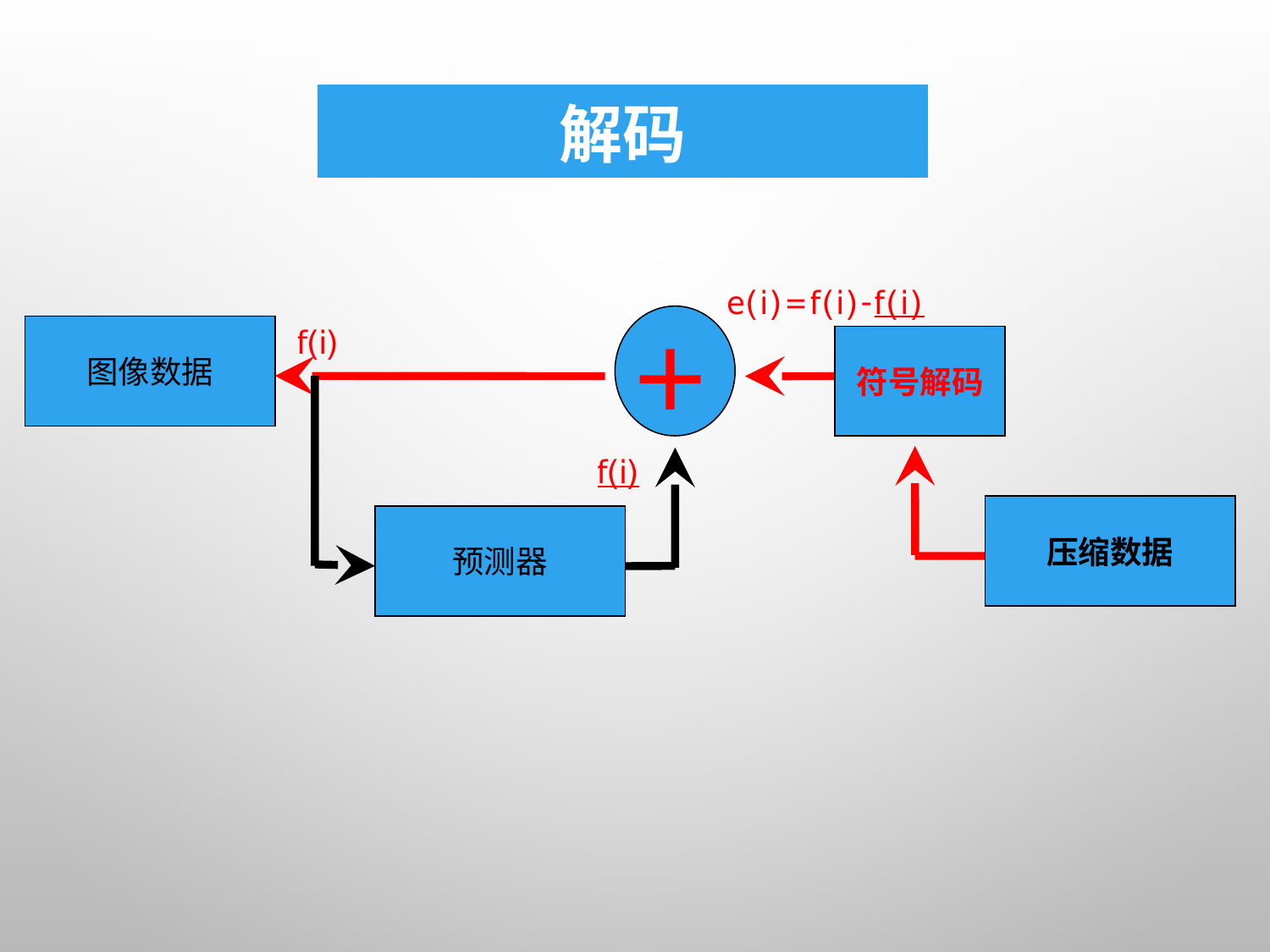

# 解码
e(i)=f(i)-f(i)
+
图像数据
f(i)
符号解码

f(i)

压缩数据
预测器